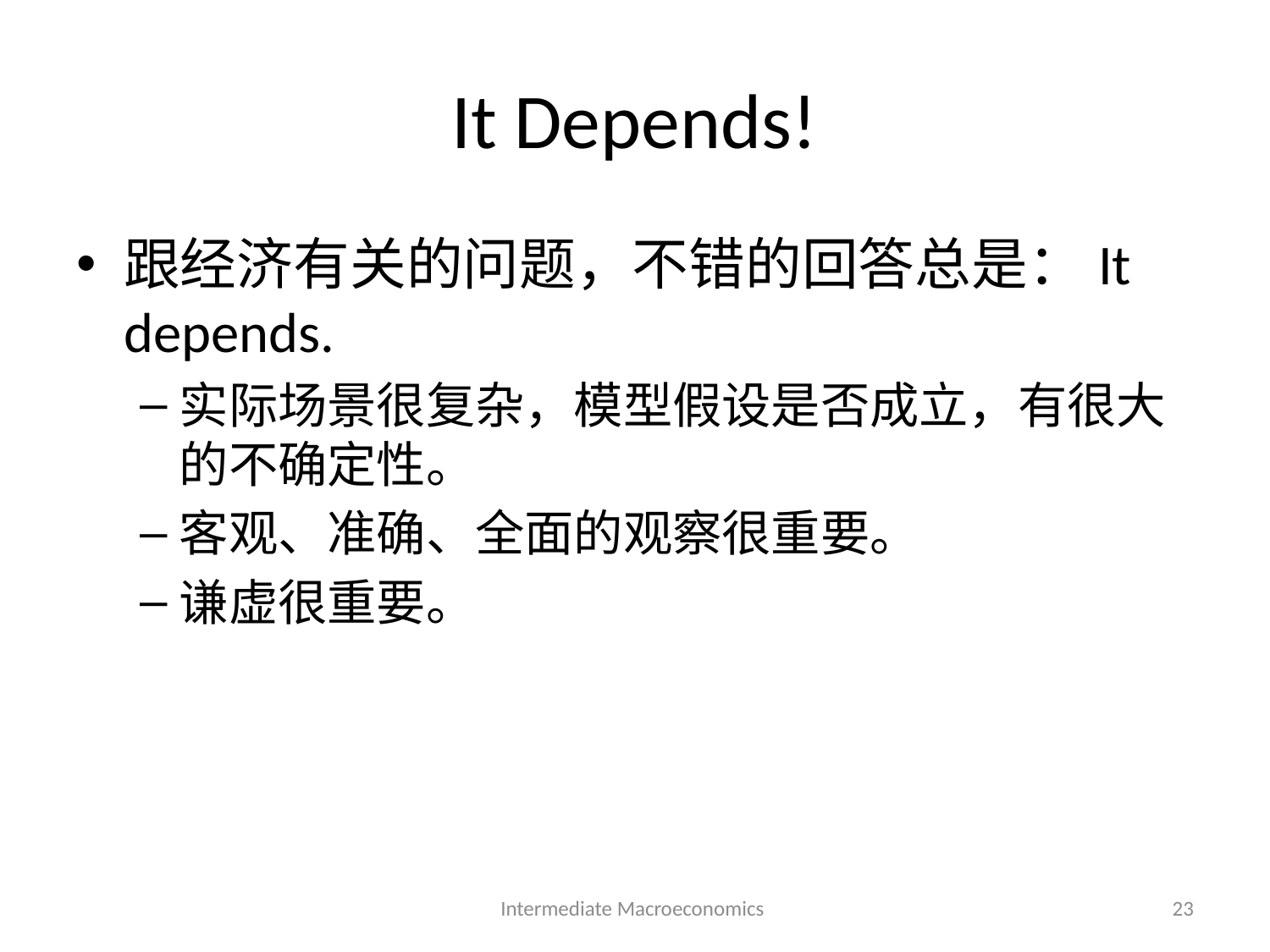

# It Depends!
跟经济有关的问题，不错的回答总是：It depends.
实际场景很复杂，模型假设是否成立，有很大的不确定性。
客观、准确、全面的观察很重要。
谦虚很重要。

Intermediate Macroeconomics
23